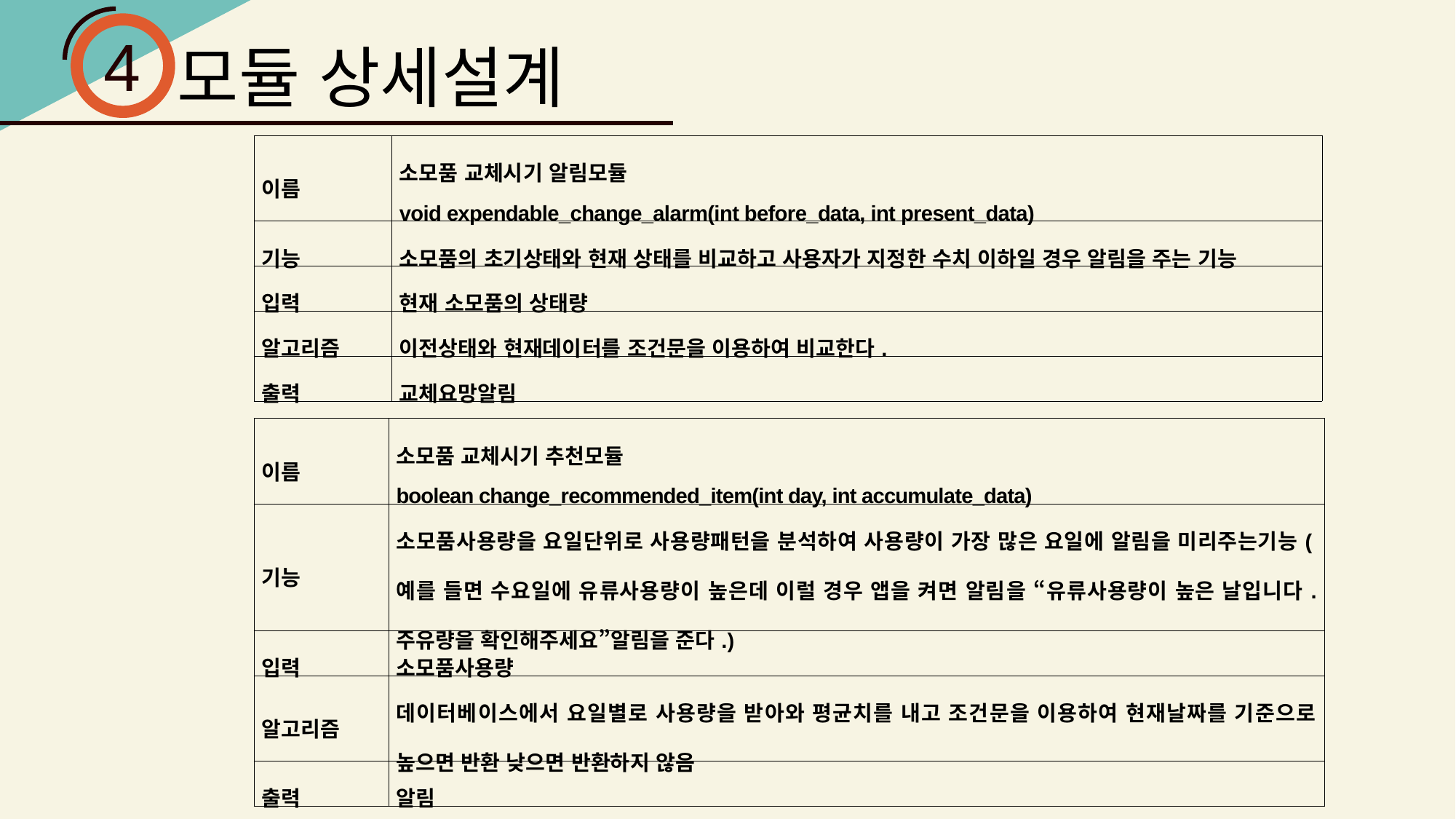

4
모듈 상세설계
| 이름 | 소모품 교체시기 알림모듈 void expendable\_change\_alarm(int before\_data, int present\_data) |
| --- | --- |
| 기능 | 소모품의 초기상태와 현재 상태를 비교하고 사용자가 지정한 수치 이하일 경우 알림을 주는 기능 |
| 입력 | 현재 소모품의 상태량 |
| 알고리즘 | 이전상태와 현재데이터를 조건문을 이용하여 비교한다. |
| 출력 | 교체요망알림 |
| 이름 | 소모품 교체시기 추천모듈 boolean change\_recommended\_item(int day, int accumulate\_data) |
| --- | --- |
| 기능 | 소모품사용량을 요일단위로 사용량패턴을 분석하여 사용량이 가장 많은 요일에 알림을 미리주는기능(예를 들면 수요일에 유류사용량이 높은데 이럴 경우 앱을 켜면 알림을 “유류사용량이 높은 날입니다. 주유량을 확인해주세요”알림을 준다.) |
| 입력 | 소모품사용량 |
| 알고리즘 | 데이터베이스에서 요일별로 사용량을 받아와 평균치를 내고 조건문을 이용하여 현재날짜를 기준으로 높으면 반환 낮으면 반환하지 않음 |
| 출력 | 알림 |